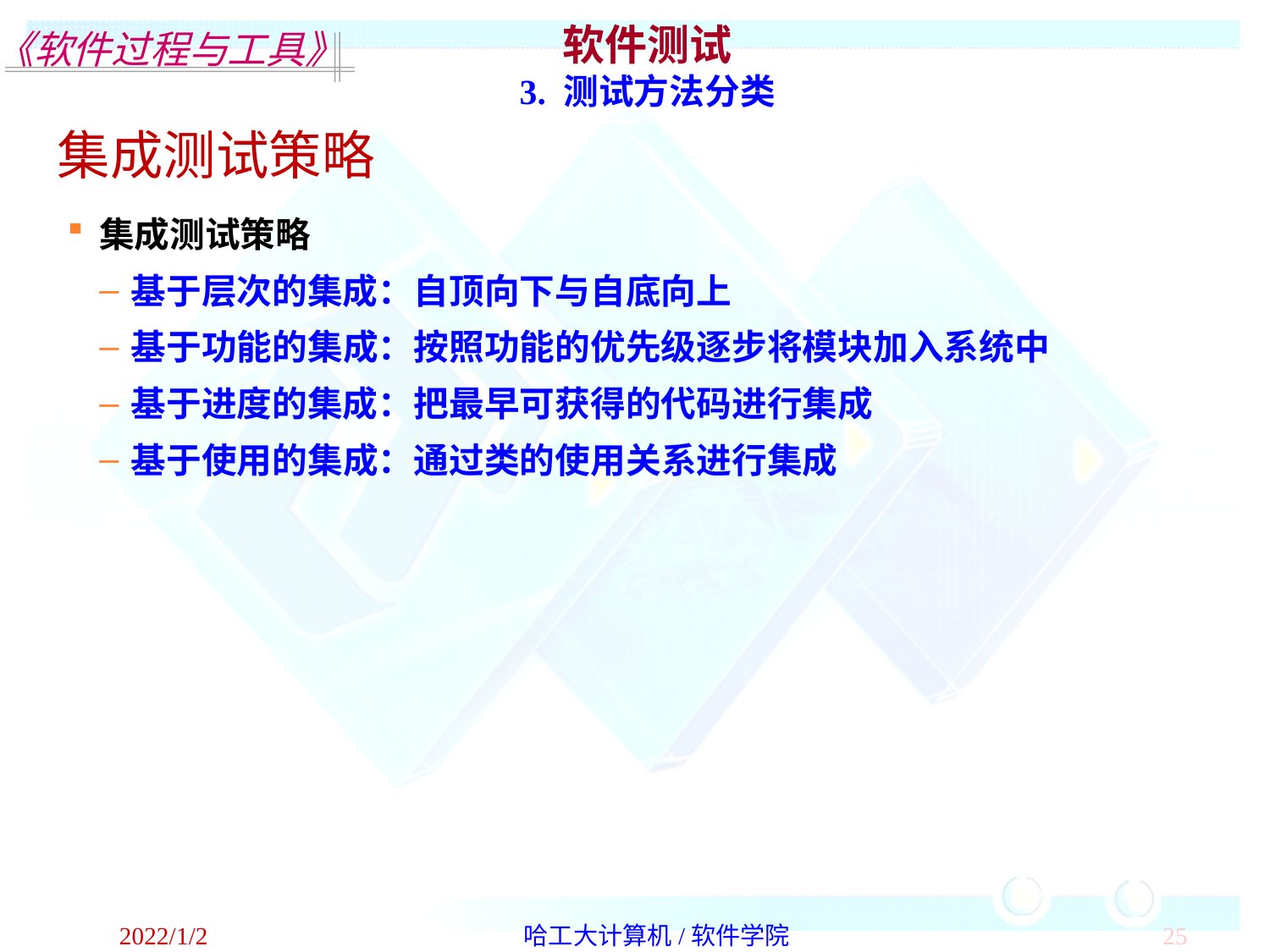

软件测试
3. 测试方法分类
集成测试策略
集成测试策略
基于层次的集成：自顶向下与自底向上
基于功能的集成：按照功能的优先级逐步将模块加入系统中
基于进度的集成：把最早可获得的代码进行集成
基于使用的集成：通过类的使用关系进行集成